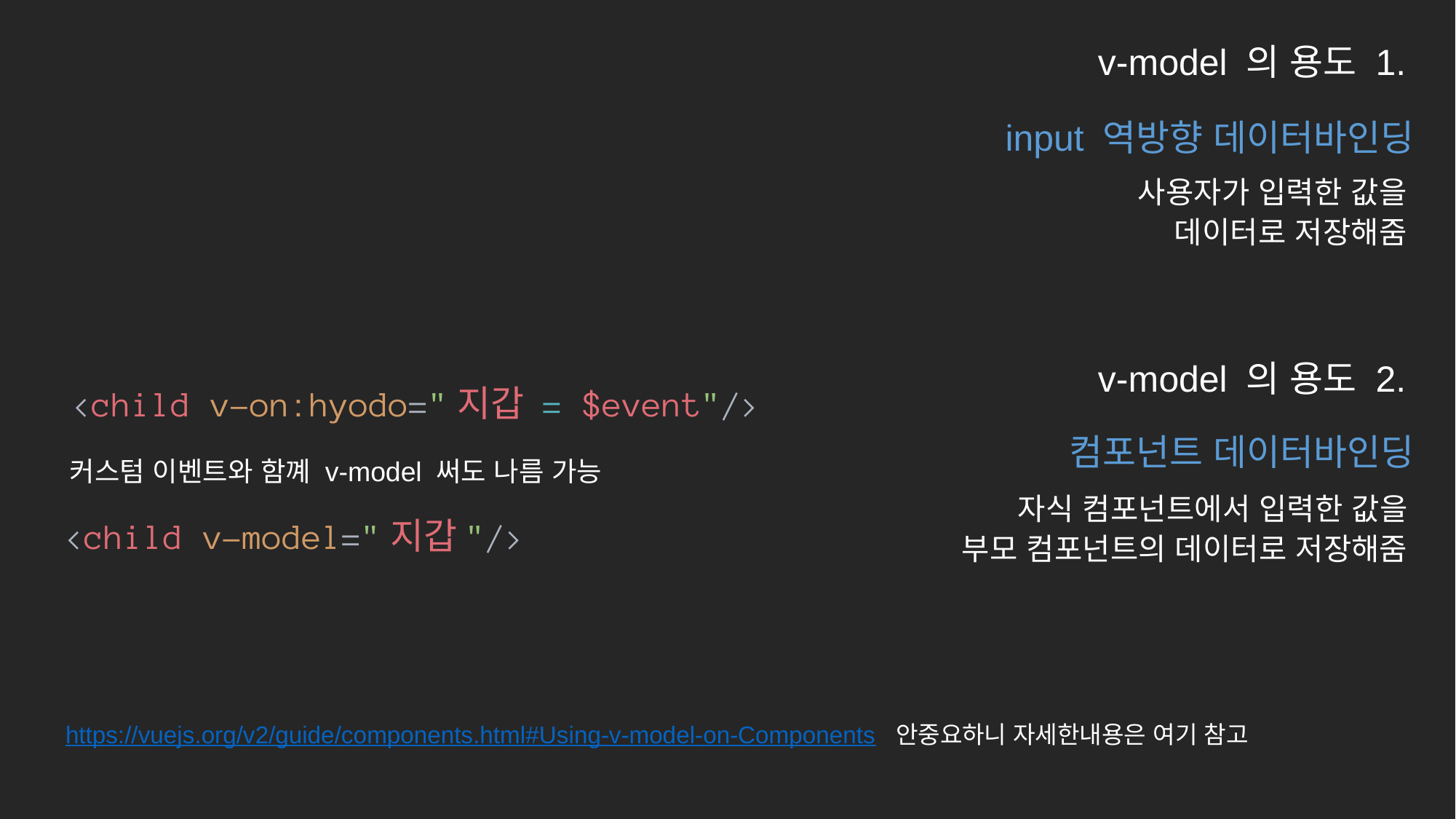

v-model 의 용도 1.
input 역방향 데이터바인딩
사용자가 입력한 값을
데이터로 저장해줌
v-model 의 용도 2.
<child v-on:hyodo="지갑 = $event"/>
컴포넌트 데이터바인딩
커스텀 이벤트와 함꼐 v-model 써도 나름 가능
자식 컴포넌트에서 입력한 값을
부모 컴포넌트의 데이터로 저장해줌
<child v-model="지갑"/>
https://vuejs.org/v2/guide/components.html#Using-v-model-on-Components  안중요하니 자세한내용은 여기 참고